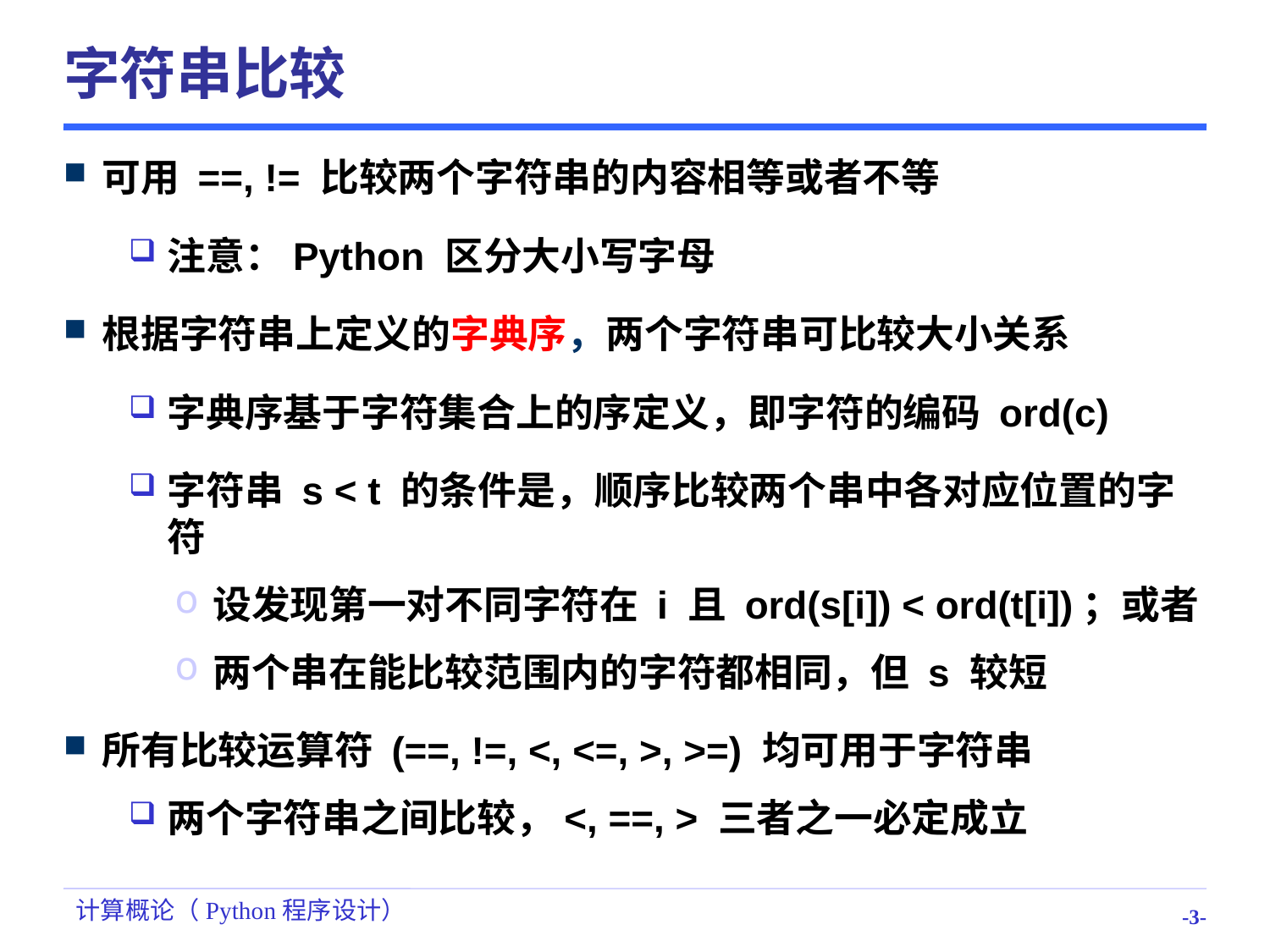

# 字符串比较
可用 ==, != 比较两个字符串的内容相等或者不等
注意：Python 区分大小写字母
根据字符串上定义的字典序，两个字符串可比较大小关系
字典序基于字符集合上的序定义，即字符的编码 ord(c)
字符串 s < t 的条件是，顺序比较两个串中各对应位置的字符
设发现第一对不同字符在 i 且 ord(s[i]) < ord(t[i])；或者
两个串在能比较范围内的字符都相同，但 s 较短
所有比较运算符 (==, !=, <, <=, >, >=) 均可用于字符串
两个字符串之间比较，<, ==, > 三者之一必定成立